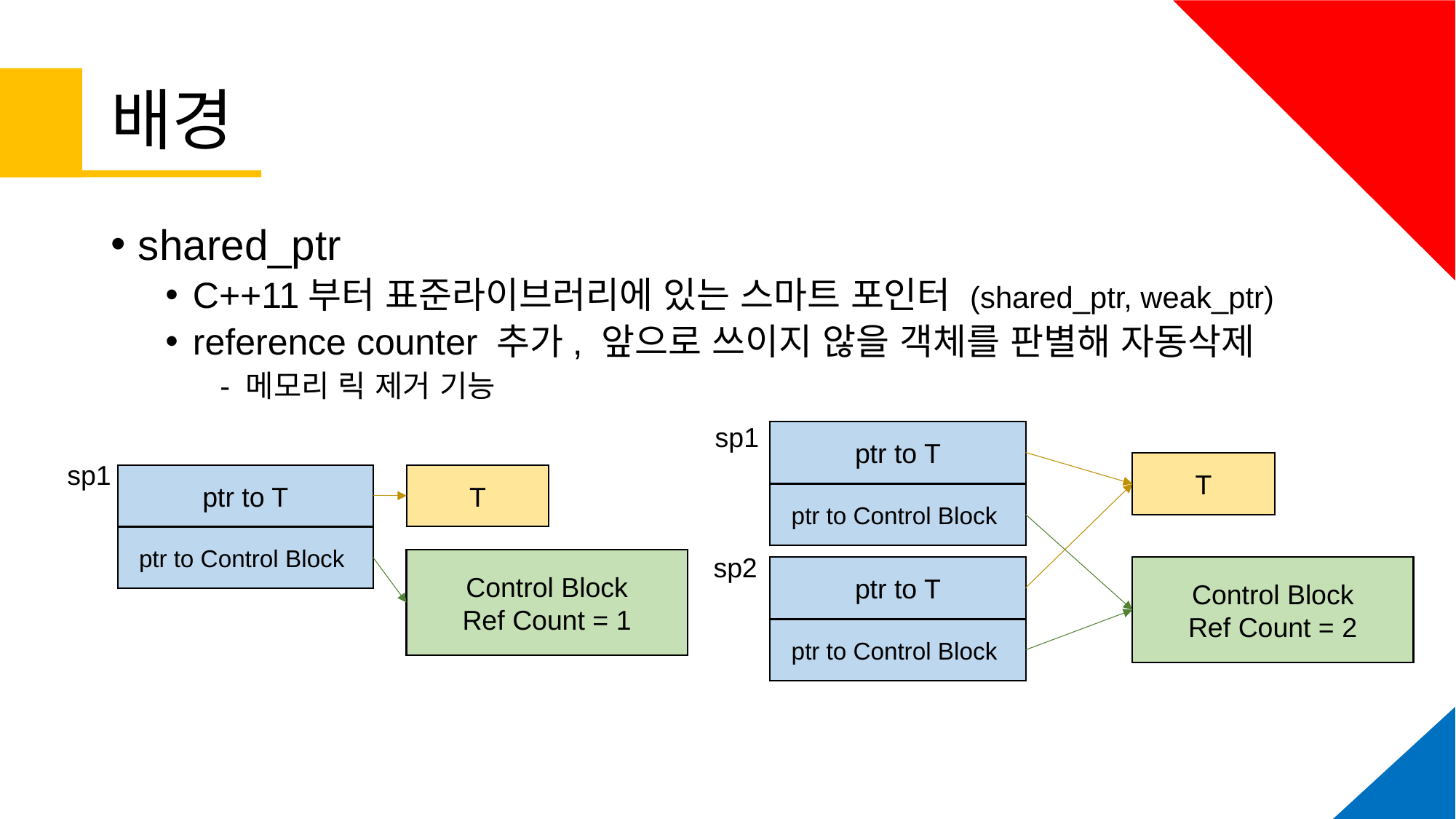

# 배경

shared_ptr
C++11부터 표준라이브러리에 있는 스마트 포인터 (shared_ptr, weak_ptr)
reference counter 추가, 앞으로 쓰이지 않을 객체를 판별해 자동삭제
- 메모리 릭 제거 기능

sp1
ptr to T
ptr to Control Block
sp1
ptr to T
ptr to Control Block
T
T
sp2
ptr to T
ptr to Control Block
Control Block
Ref Count = 1
Control Block
Ref Count = 2